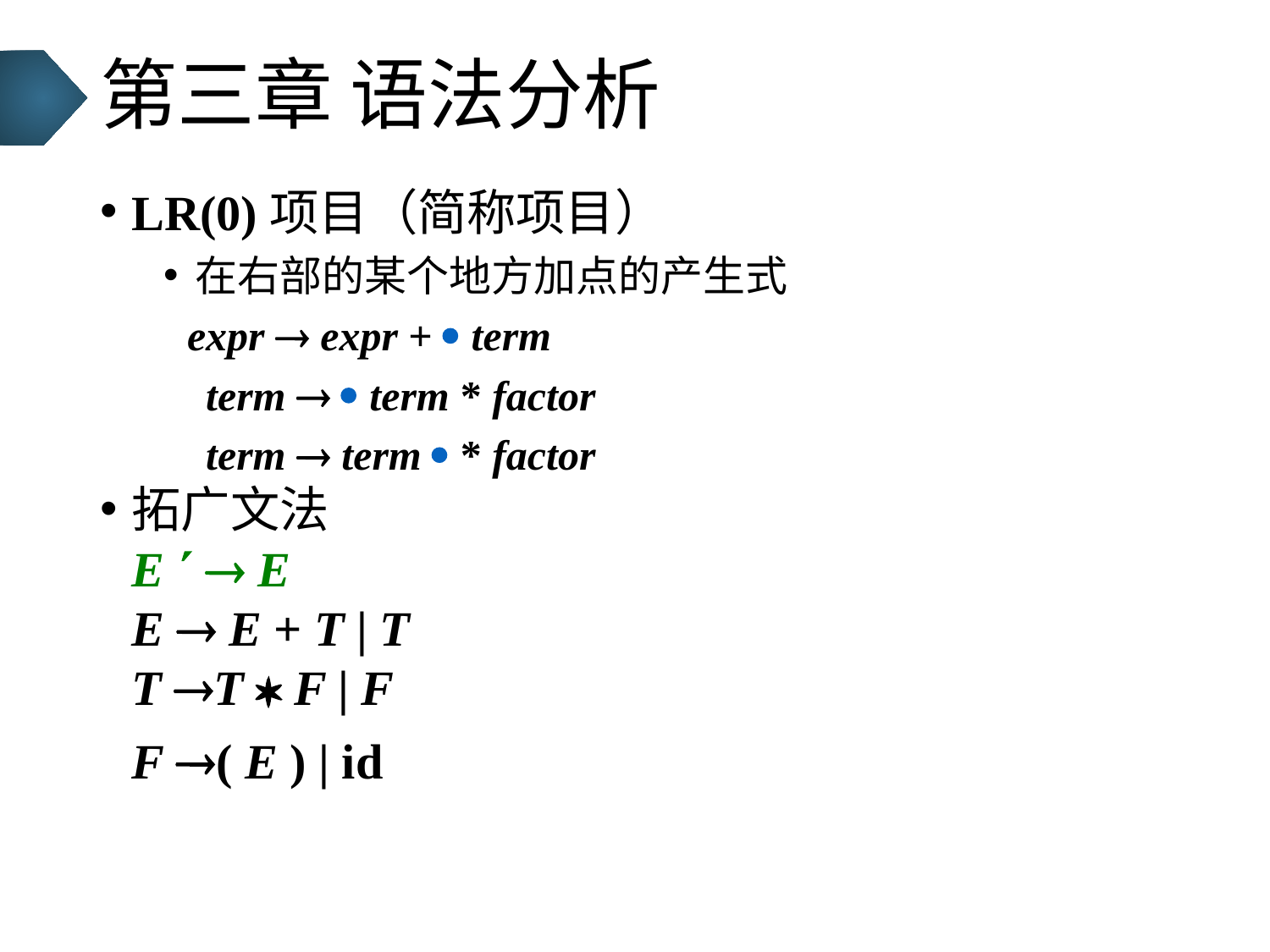

# 第三章 语法分析
LR(0)项目（简称项目）
在右部的某个地方加点的产生式
  expr → expr + • term
    term → • term * factor
    term → term • * factor
拓广文法
	E ′ → E
	E → E + T | T
	T →T ∗ F | F
 	F →( E ) | id